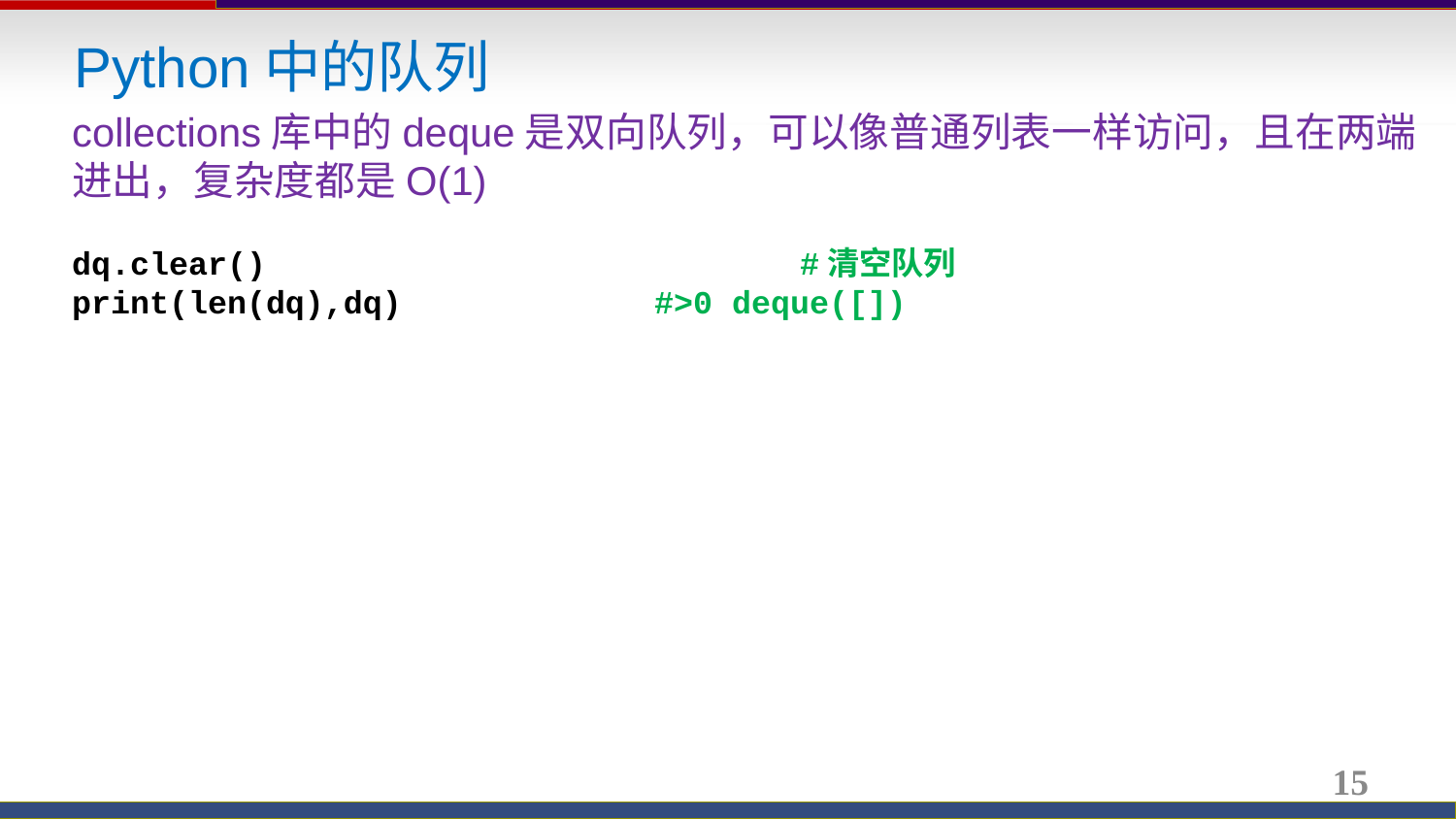

Python中的队列
collections库中的deque是双向队列，可以像普通列表一样访问，且在两端进出，复杂度都是O(1)

dq.clear()				#清空队列
print(len(dq),dq)		#>0 deque([])